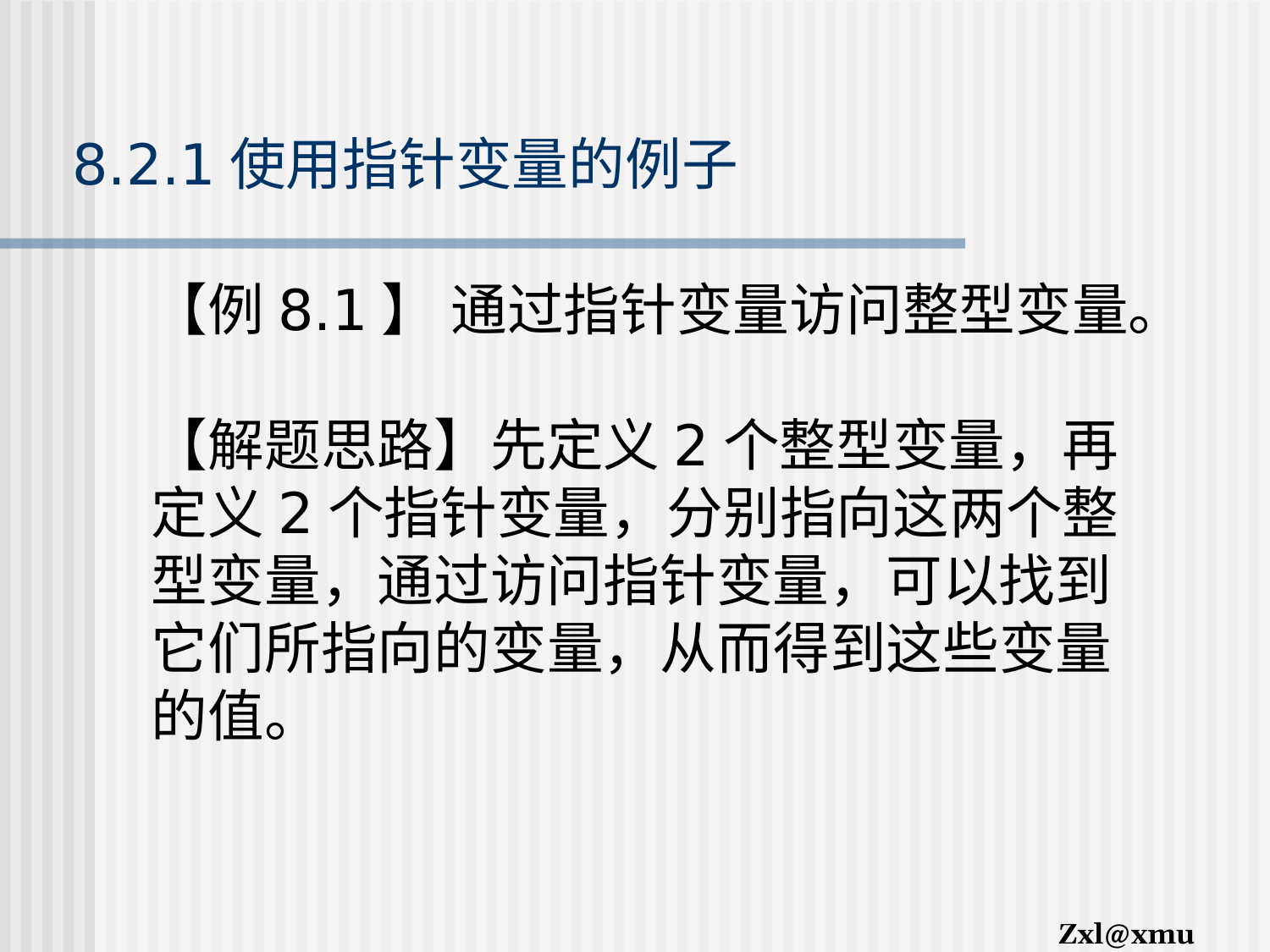

# 8.2.1使用指针变量的例子
【例8.1】 通过指针变量访问整型变量。

【解题思路】先定义2个整型变量，再定义2个指针变量，分别指向这两个整型变量，通过访问指针变量，可以找到它们所指向的变量，从而得到这些变量的值。